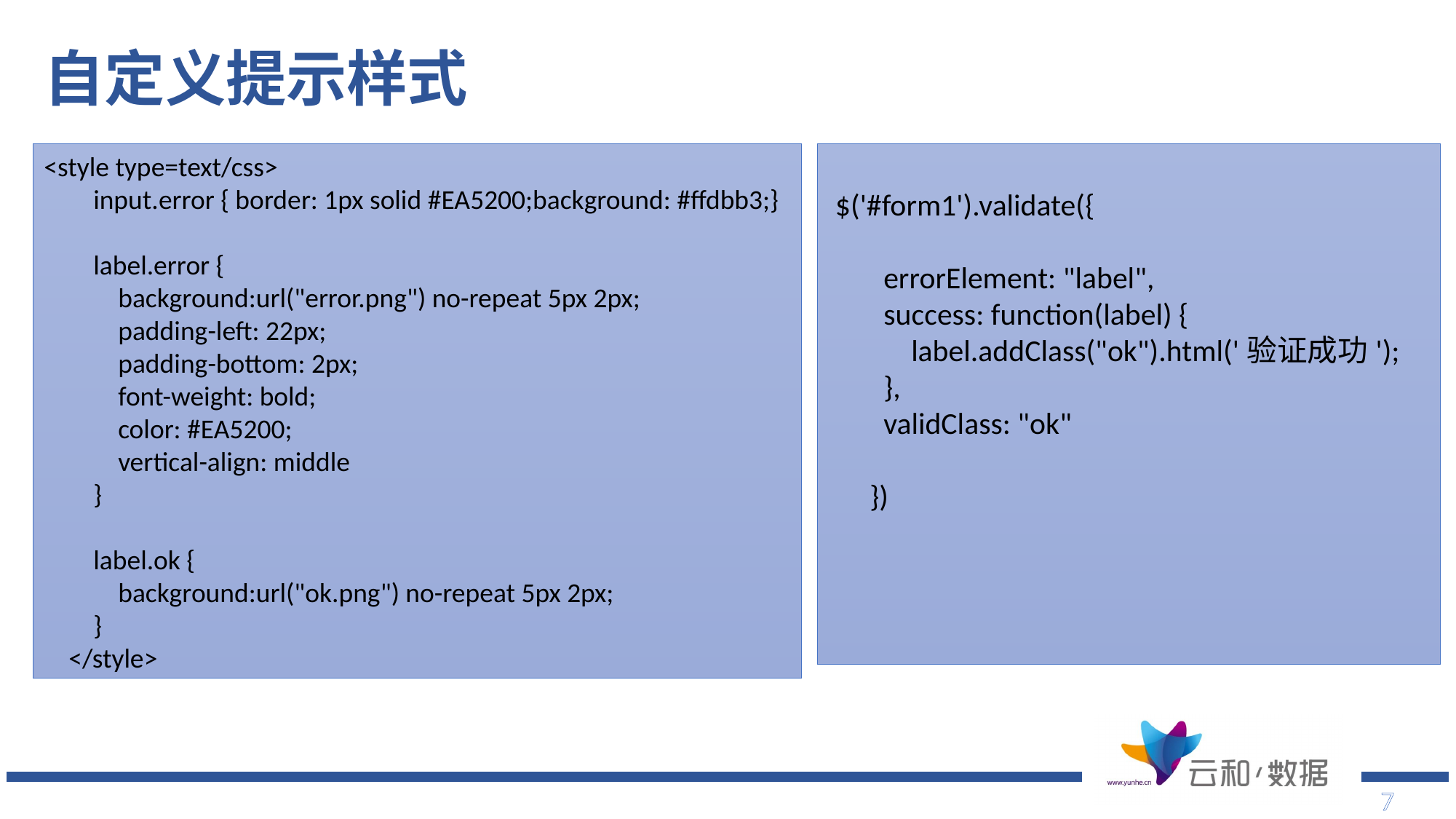

# 自定义提示样式
<style type=text/css>
        input.error { border: 1px solid #EA5200;background: #ffdbb3;}

        label.error {
            background:url("error.png") no-repeat 5px 2px;
            padding-left: 22px;
            padding-bottom: 2px;
            font-weight: bold;
            color: #EA5200;
            vertical-align: middle
        }

        label.ok {
            background:url("ok.png") no-repeat 5px 2px;
        }
    </style>

 $('#form1').validate({

        errorElement: "label",
        success: function(label) {
            label.addClass("ok").html('验证成功');
        },
        validClass: "ok"

      })